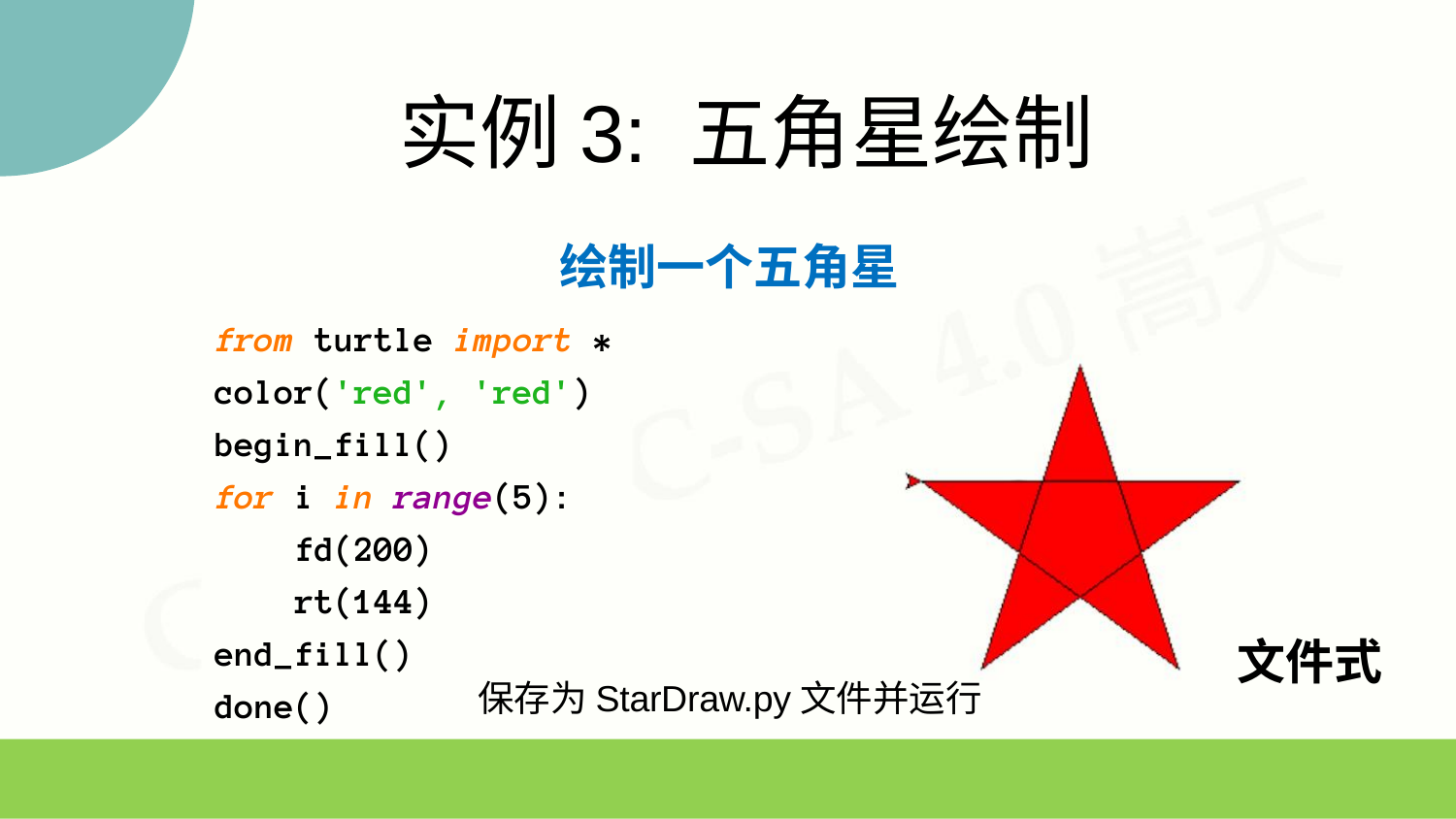

实例3: 五角星绘制
绘制一个五角星
from turtle import *
color('red', 'red')
begin_fill()
for i in range(5):
fd(200)
rt(144)
文件式
end_fill()
保存为StarDraw.py文件并运行
done()